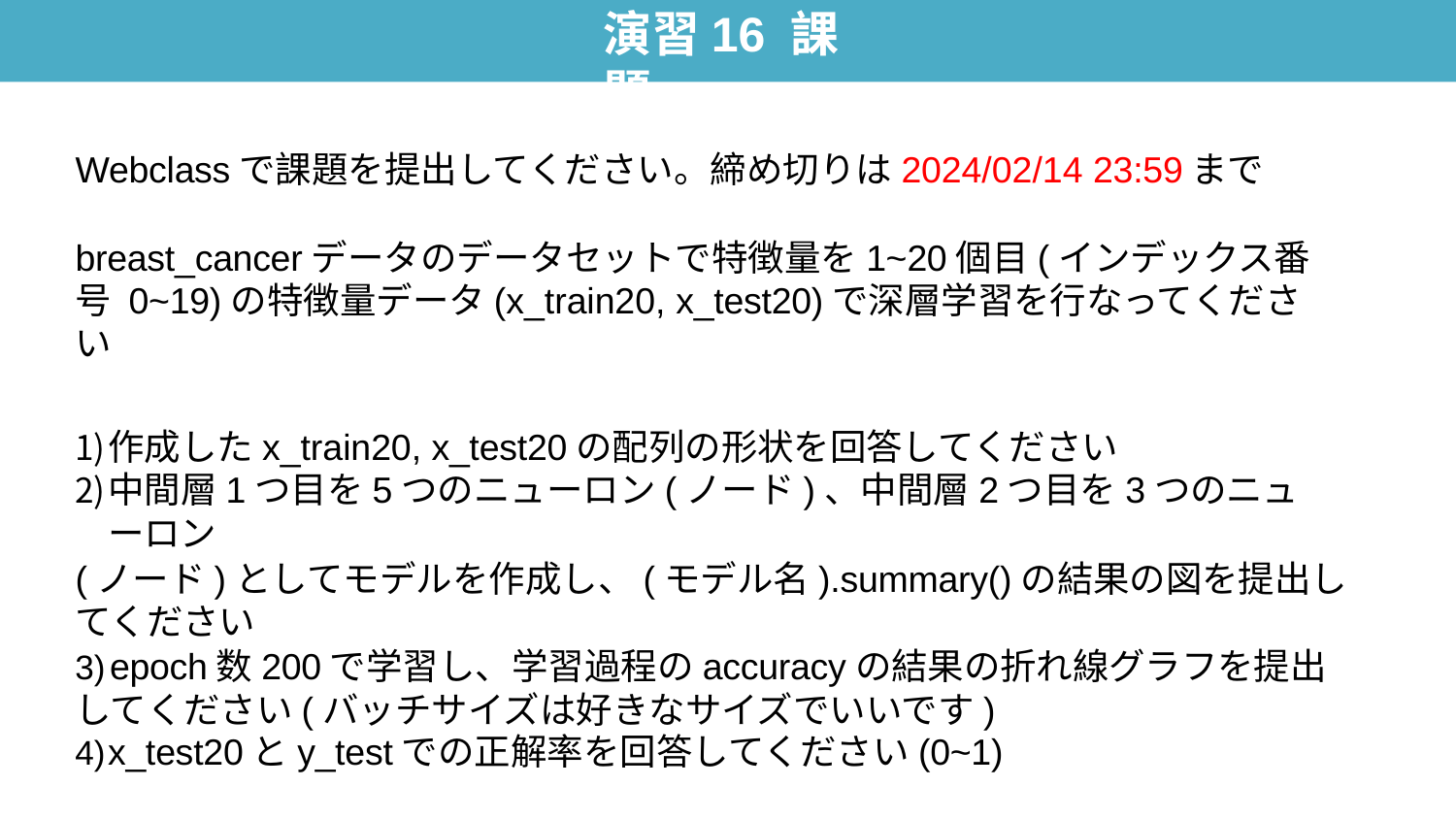

# 演習16 課題
Webclassで課題を提出してください。締め切りは2024/02/14 23:59まで
breast_cancerデータのデータセットで特徴量を1~20個目(インデックス番号 0~19)の特徴量データ(x_train20, x_test20)で深層学習を行なってください

作成したx_train20, x_test20の配列の形状を回答してください
中間層1つ目を5つのニューロン(ノード)、中間層2つ目を3つのニューロン
(ノード)としてモデルを作成し、(モデル名).summary()の結果の図を提出してください
	epoch数200で学習し、学習過程のaccuracyの結果の折れ線グラフを提出してください(バッチサイズは好きなサイズでいいです)
x_test20とy_testでの正解率を回答してください(0~1)

36